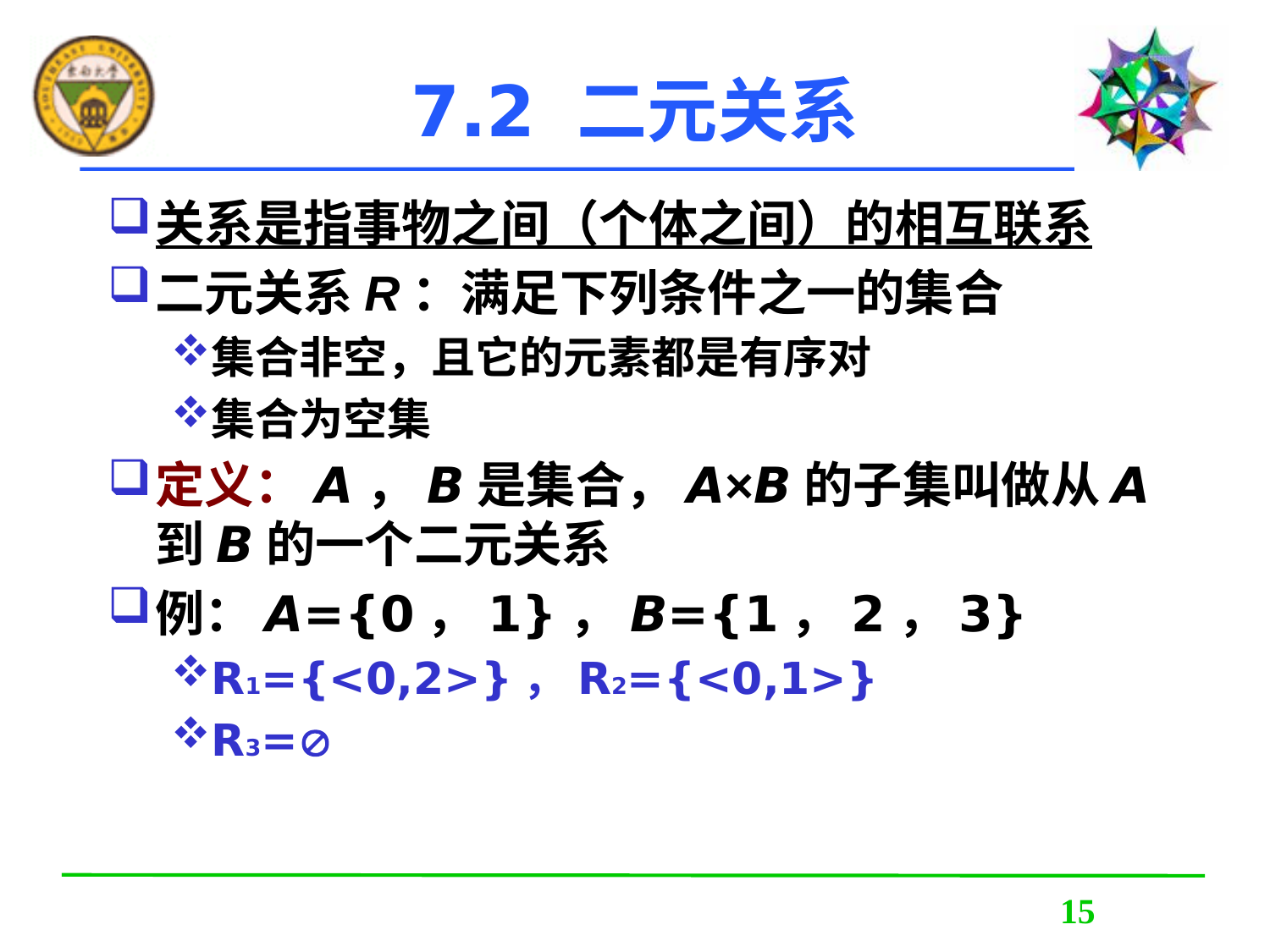

7.2 二元关系
关系是指事物之间（个体之间）的相互联系
二元关系R：满足下列条件之一的集合
集合非空，且它的元素都是有序对
集合为空集
定义：A，B是集合，A×B的子集叫做从A到B的一个二元关系
例：A={0，1}，B={1，2，3}
R1={<0,2>}，R2={<0,1>}
R3=∅